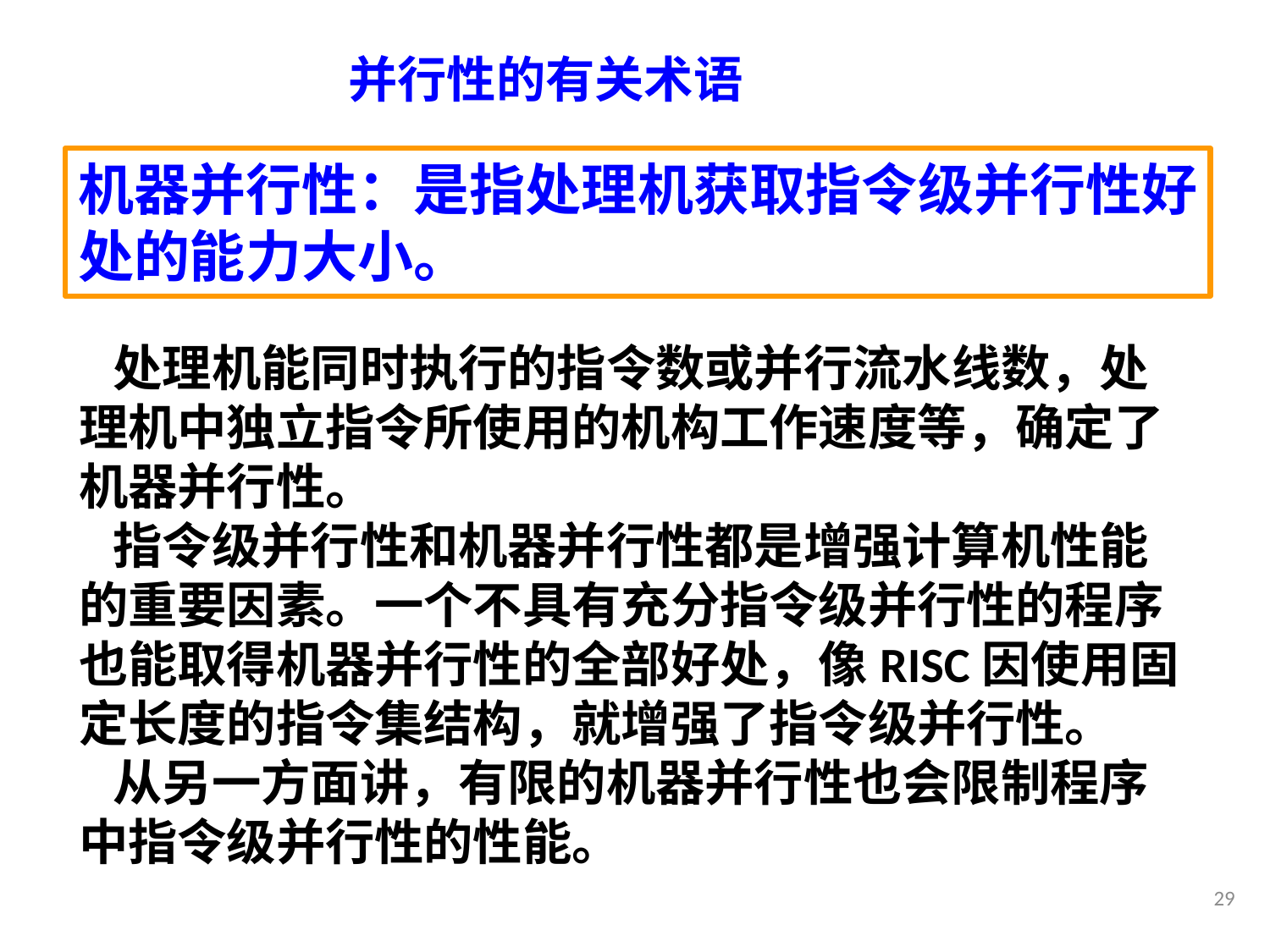

# 并行性的有关术语
机器并行性：是指处理机获取指令级并行性好处的能力大小。
  处理机能同时执行的指令数或并行流水线数，处理机中独立指令所使用的机构工作速度等，确定了机器并行性。
  指令级并行性和机器并行性都是增强计算机性能的重要因素。一个不具有充分指令级并行性的程序也能取得机器并行性的全部好处，像RISC因使用固定长度的指令集结构，就增强了指令级并行性。
  从另一方面讲，有限的机器并行性也会限制程序中指令级并行性的性能。
29